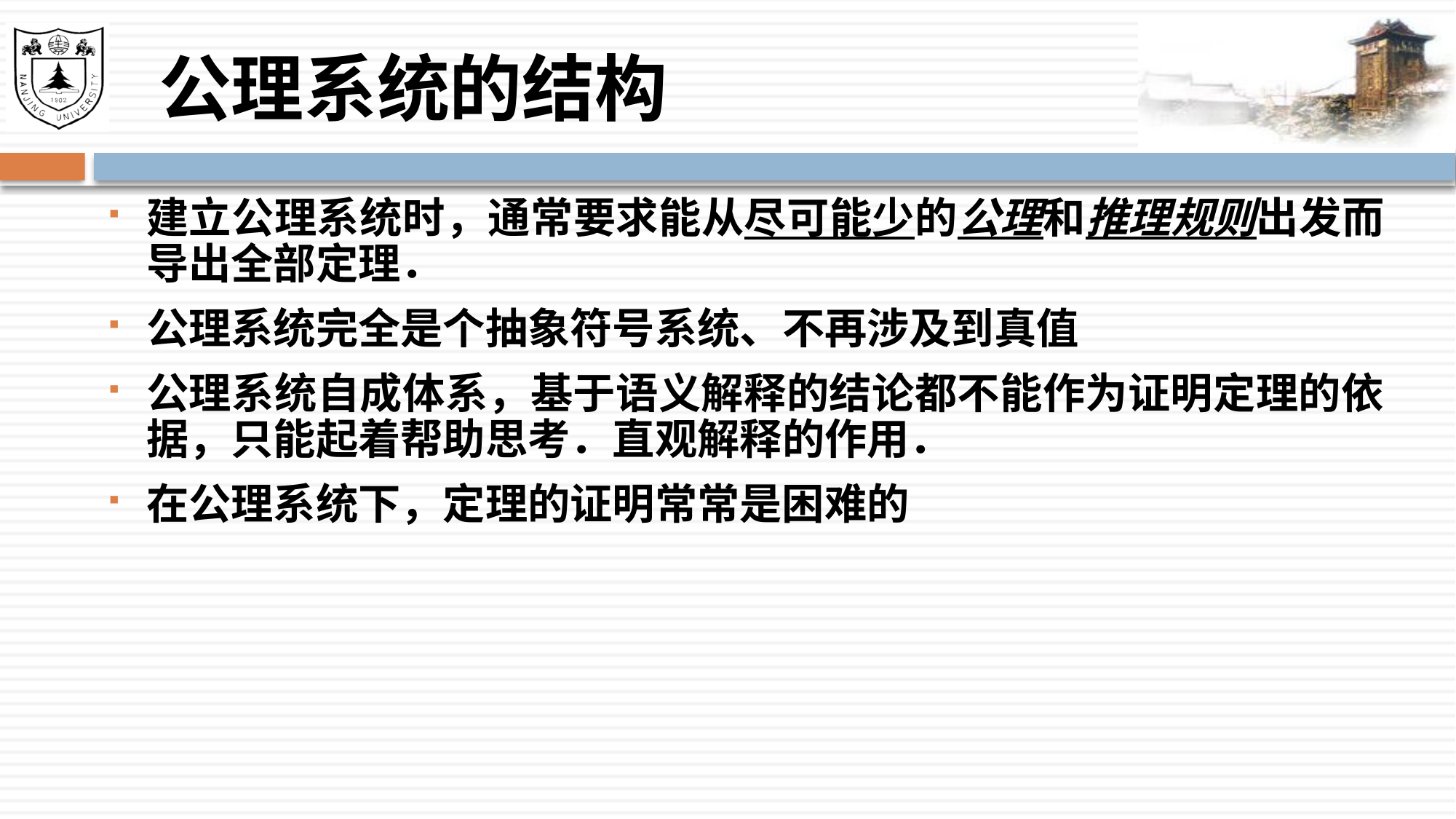

# 公理系统的结构
建立公理系统时，通常要求能从尽可能少的公理和推理规则出发而导出全部定理．
公理系统完全是个抽象符号系统、不再涉及到真值
公理系统自成体系，基于语义解释的结论都不能作为证明定理的依据，只能起着帮助思考．直观解释的作用．
在公理系统下，定理的证明常常是困难的